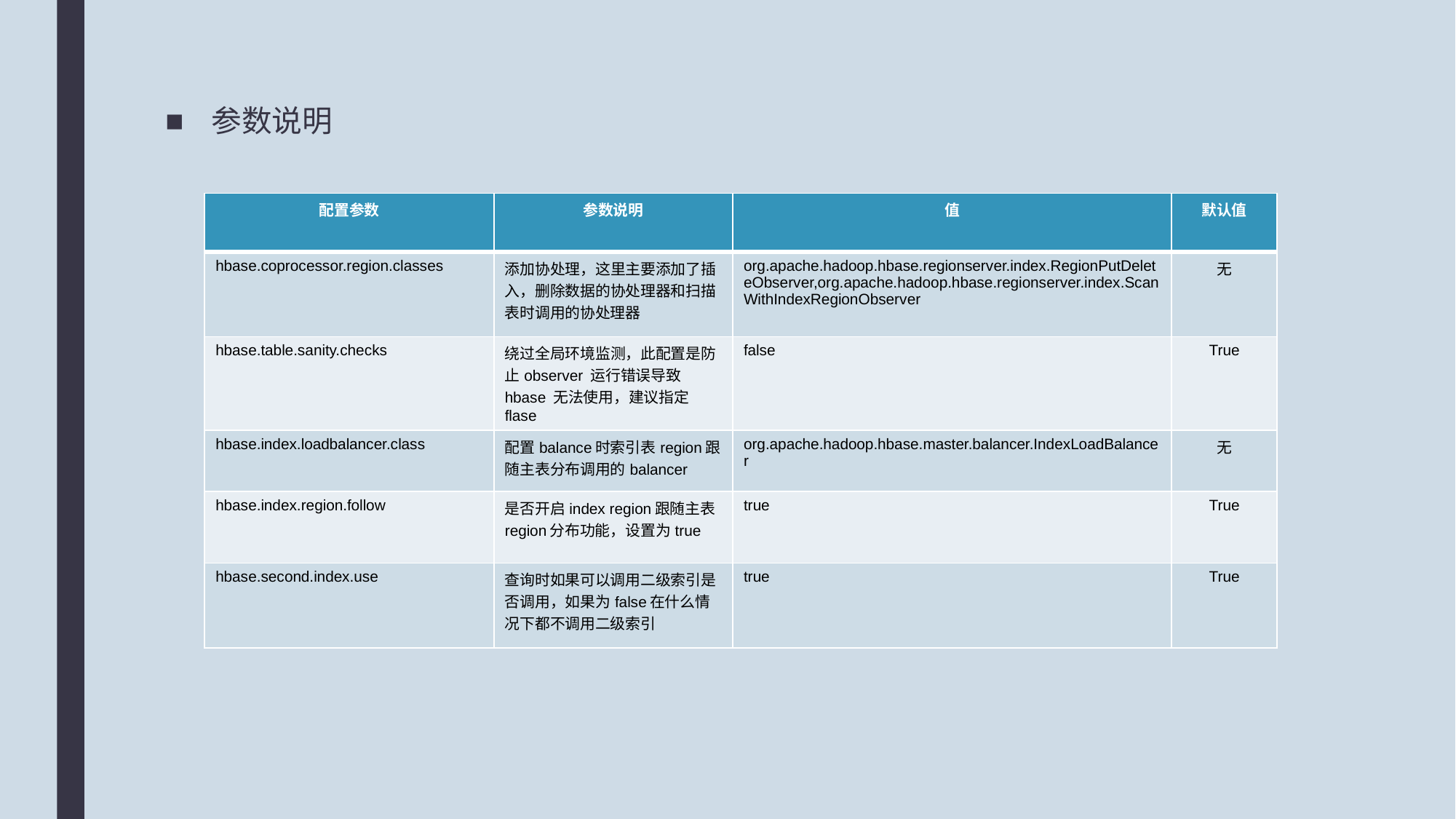

参数说明
| 配置参数 | 参数说明 | 值 | 默认值 |
| --- | --- | --- | --- |
| hbase.coprocessor.region.classes | 添加协处理，这里主要添加了插入，删除数据的协处理器和扫描表时调用的协处理器 | org.apache.hadoop.hbase.regionserver.index.RegionPutDeleteObserver,org.apache.hadoop.hbase.regionserver.index.ScanWithIndexRegionObserver | 无 |
| hbase.table.sanity.checks | 绕过全局环境监测，此配置是防止observer 运行错误导致hbase 无法使用，建议指定flase | false | True |
| hbase.index.loadbalancer.class | 配置balance时索引表region跟随主表分布调用的balancer | org.apache.hadoop.hbase.master.balancer.IndexLoadBalancer | 无 |
| hbase.index.region.follow | 是否开启index region跟随主表region分布功能，设置为true | true | True |
| hbase.second.index.use | 查询时如果可以调用二级索引是否调用，如果为false在什么情况下都不调用二级索引 | true | True |